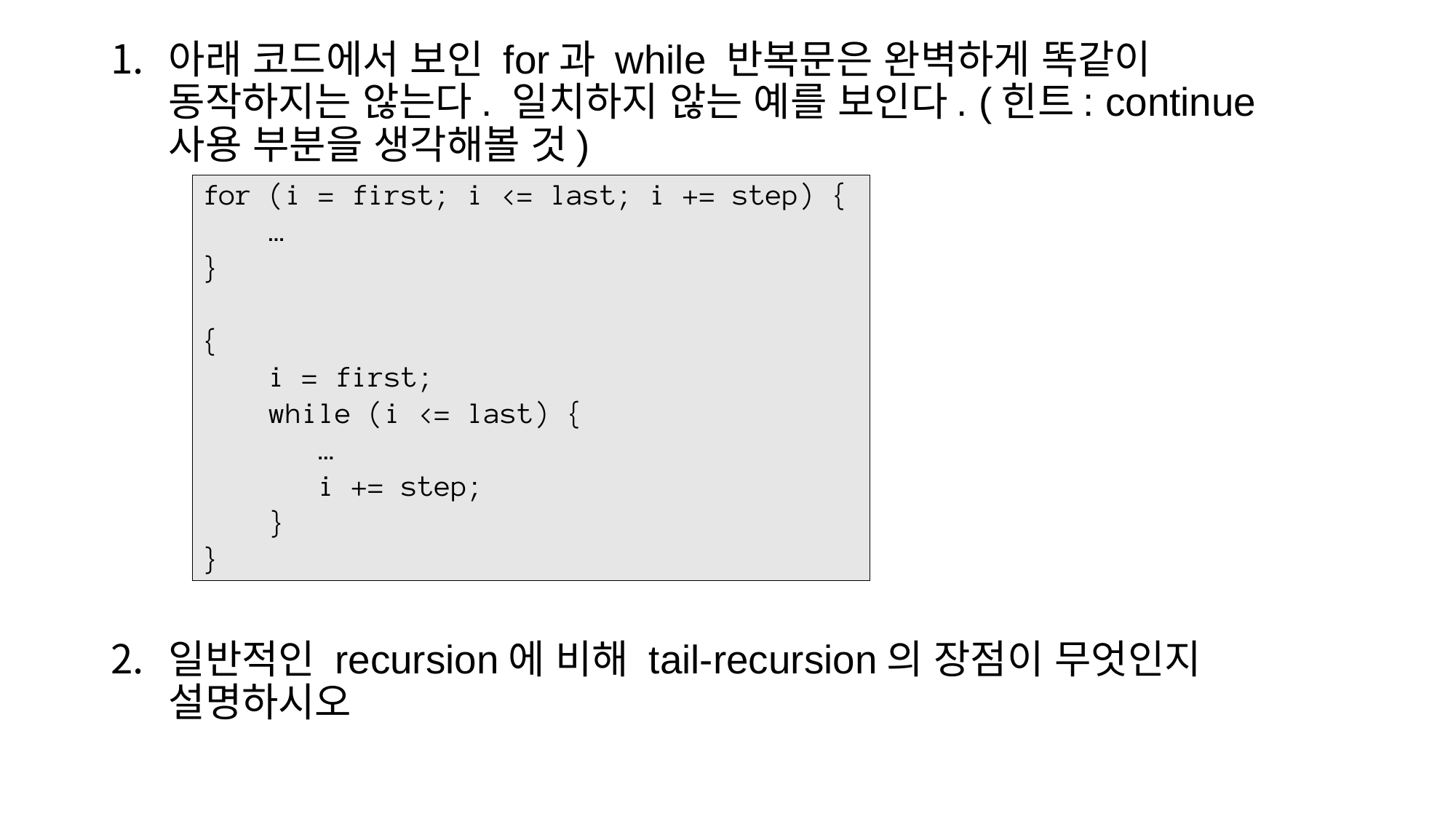

아래 코드에서 보인 for과 while 반복문은 완벽하게 똑같이 동작하지는 않는다. 일치하지 않는 예를 보인다. (힌트: continue 사용 부분을 생각해볼 것)

일반적인 recursion에 비해 tail-recursion의 장점이 무엇인지 설명하시오

for (i = first; i <= last; i += step) {
    …
}

{
    i = first;
    while (i <= last) {
       …
       i += step;
    }
}